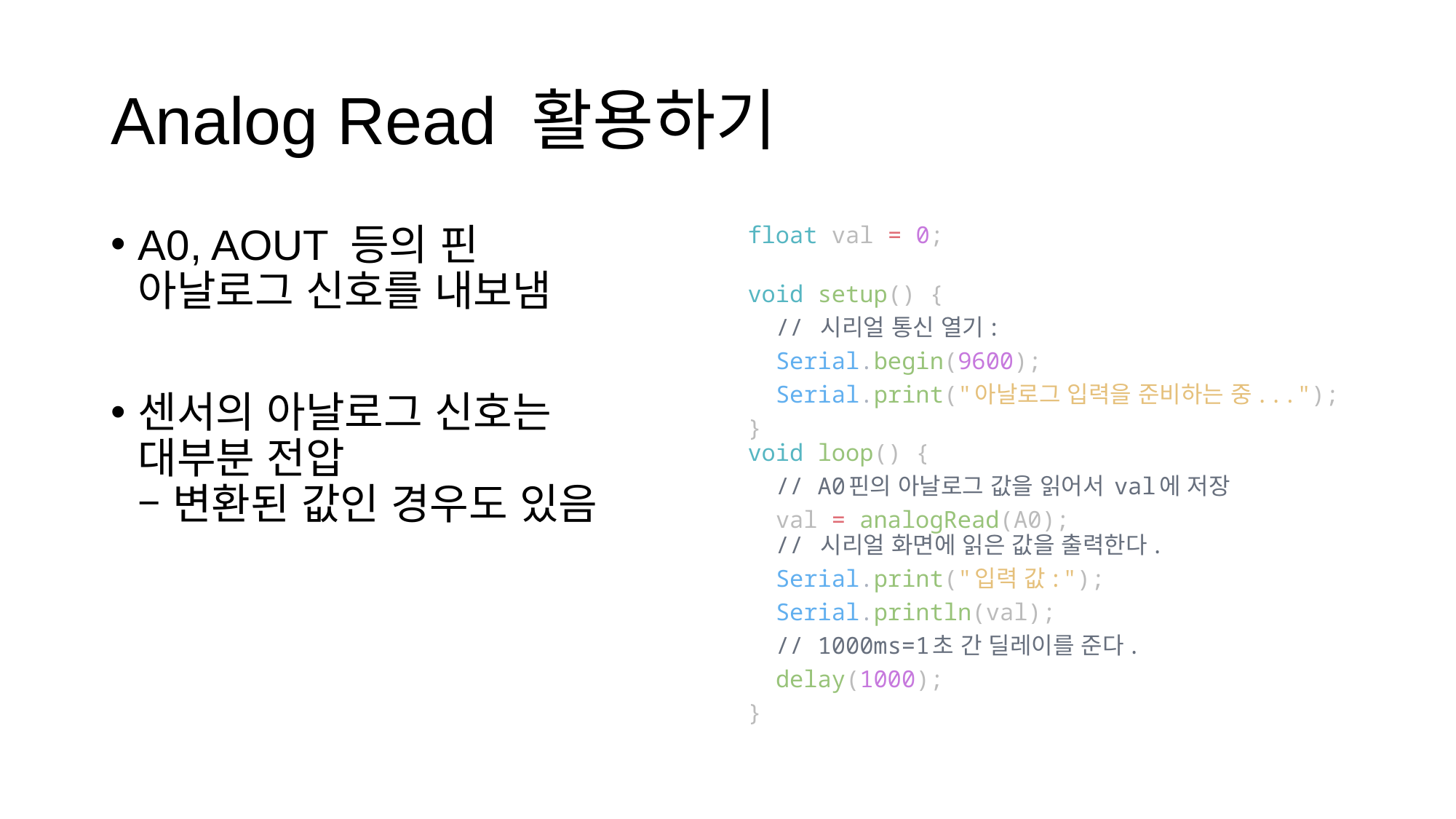

# Analog Read 활용하기
float val = 0;
void setup() {
  // 시리얼 통신 열기:
  Serial.begin(9600);
  Serial.print("아날로그 입력을 준비하는 중...");
}
void loop() {
  // A0핀의 아날로그 값을 읽어서 val에 저장
  val = analogRead(A0);
  // 시리얼 화면에 읽은 값을 출력한다.
  Serial.print("입력 값:");
  Serial.println(val);
  // 1000ms=1초 간 딜레이를 준다.
  delay(1000);
}
A0, AOUT 등의 핀
아날로그 신호를 내보냄

센서의 아날로그 신호는
대부분 전압
– 변환된 값인 경우도 있음